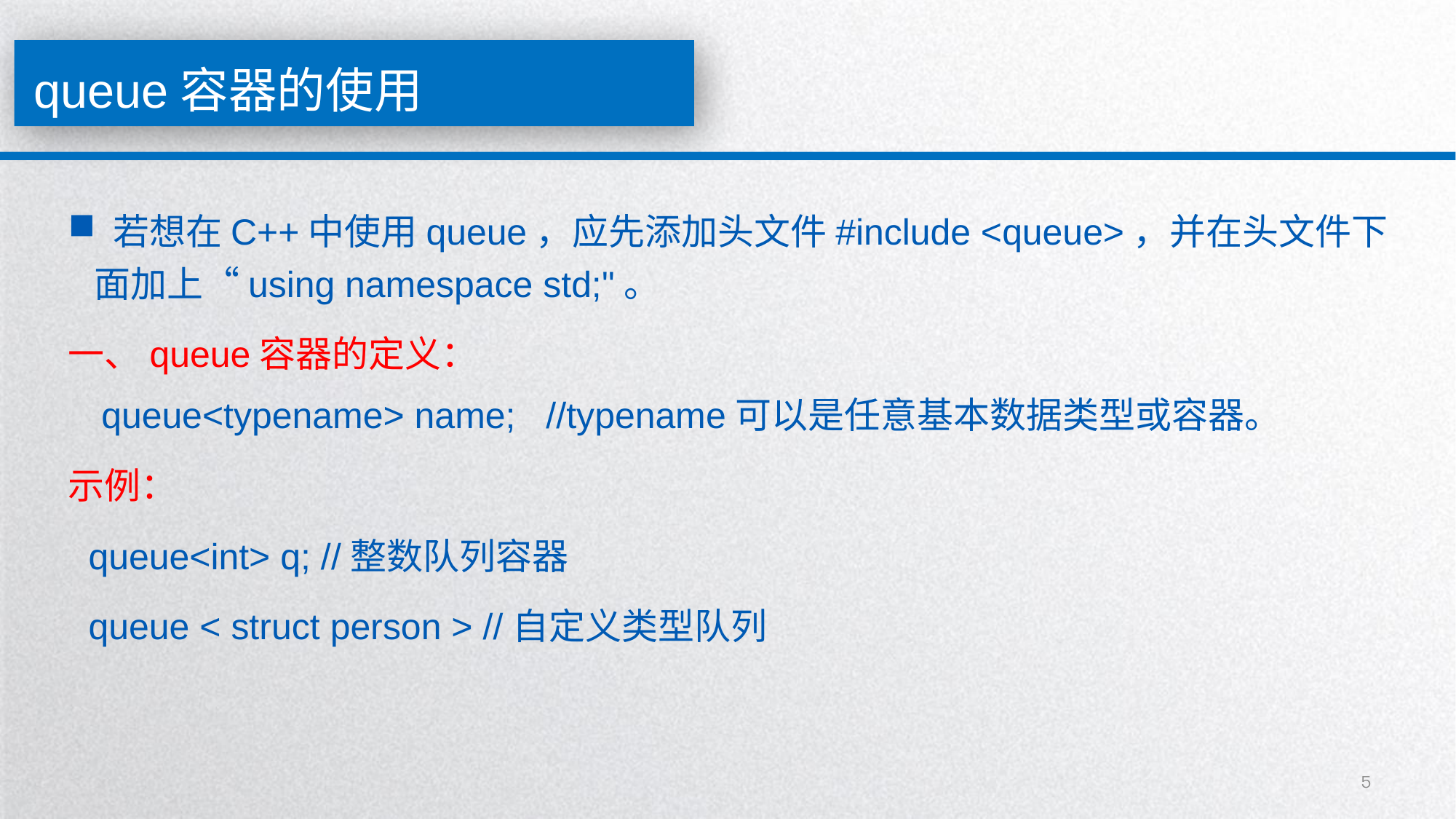

queue容器的使用
 若想在C++中使用queue，应先添加头文件#include <queue>，并在头文件下面加上“using namespace std;"。
一、queue容器的定义：
   queue<typename> name;   //typename可以是任意基本数据类型或容器。
示例：
  queue<int> q; //整数队列容器
  queue < struct person > //自定义类型队列
5